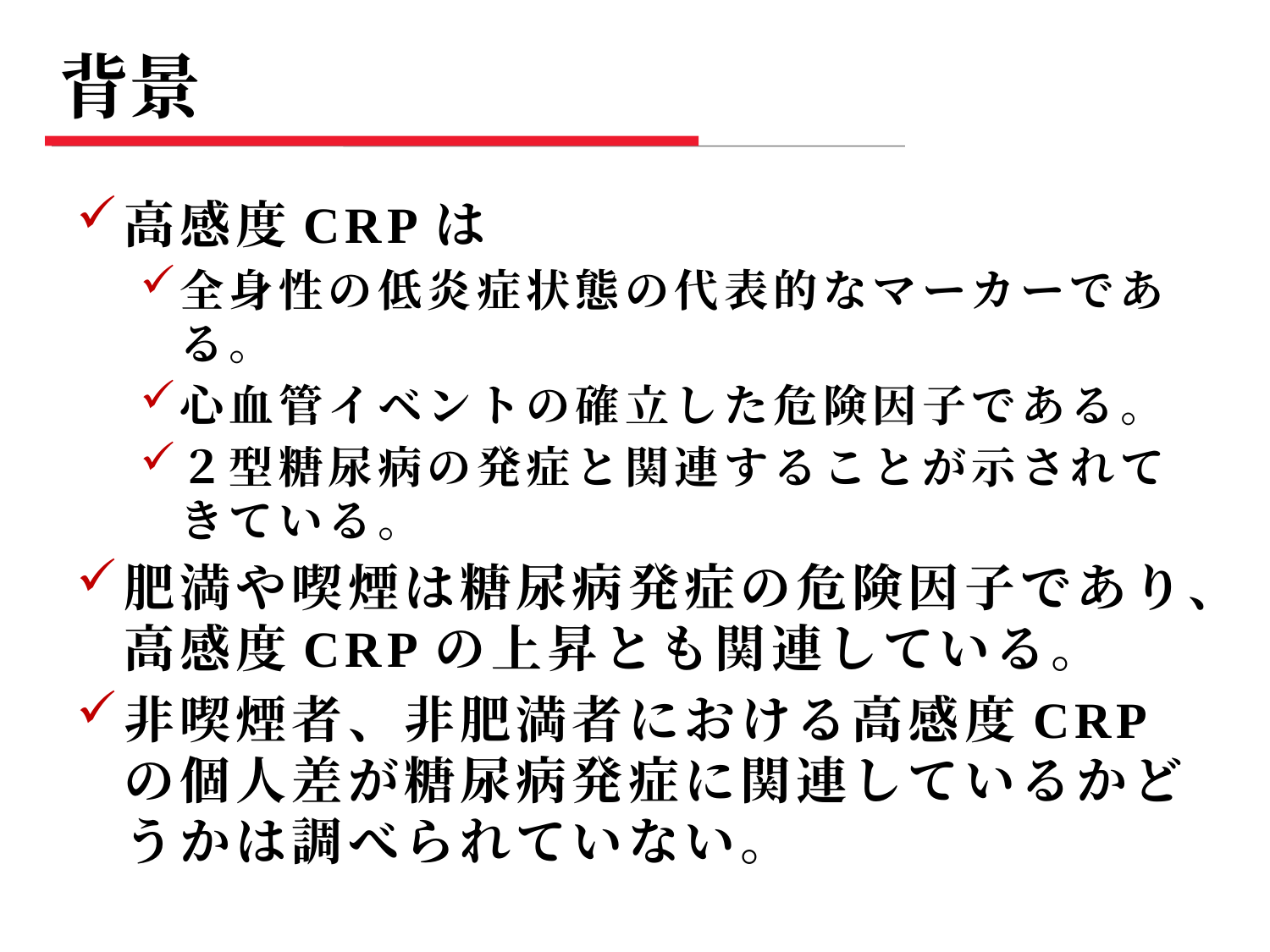

背景

高感度CRPは
全身性の低炎症状態の代表的なマーカーである。
心血管イベントの確立した危険因子である。
２型糖尿病の発症と関連することが示されてきている。
肥満や喫煙は糖尿病発症の危険因子であり、高感度CRPの上昇とも関連している。
非喫煙者、非肥満者における高感度CRPの個人差が糖尿病発症に関連しているかどうかは調べられていない。